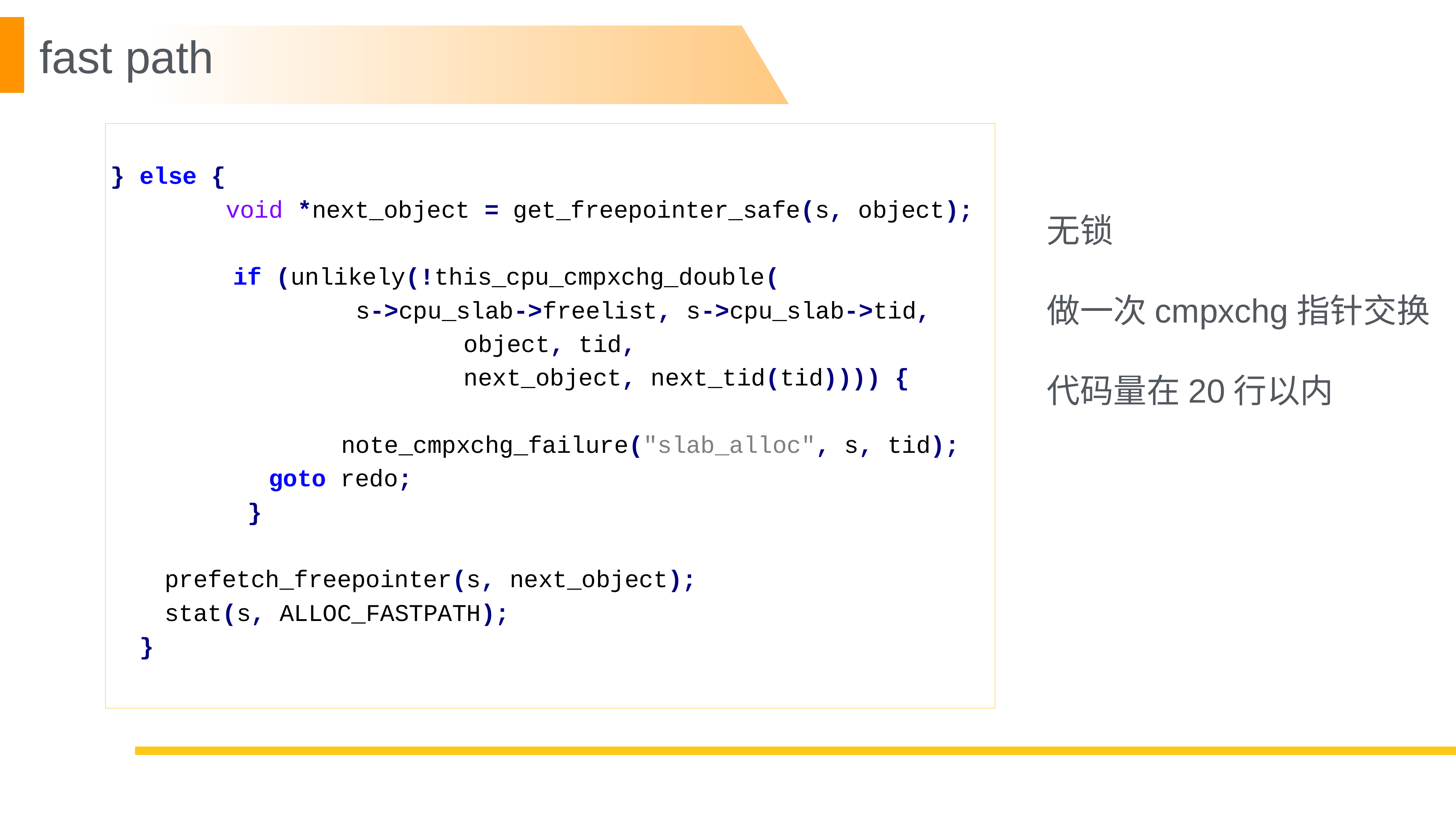

fast path

} else {
        void *next_object = get_freepointer_safe(s, object);

       		 if (unlikely(!this_cpu_cmpxchg_double(
              			  s->cpu_slab->freelist, s->cpu_slab->tid,
                									  object, tid,
                									  next_object, next_tid(tid)))) {

            		 note_cmpxchg_failure("slab_alloc", s, tid);
           goto redo;
      			  }

		prefetch_freepointer(s, next_object);
   		stat(s, ALLOC_FASTPATH);
  }

无锁

做一次cmpxchg指针交换

代码量在20行以内